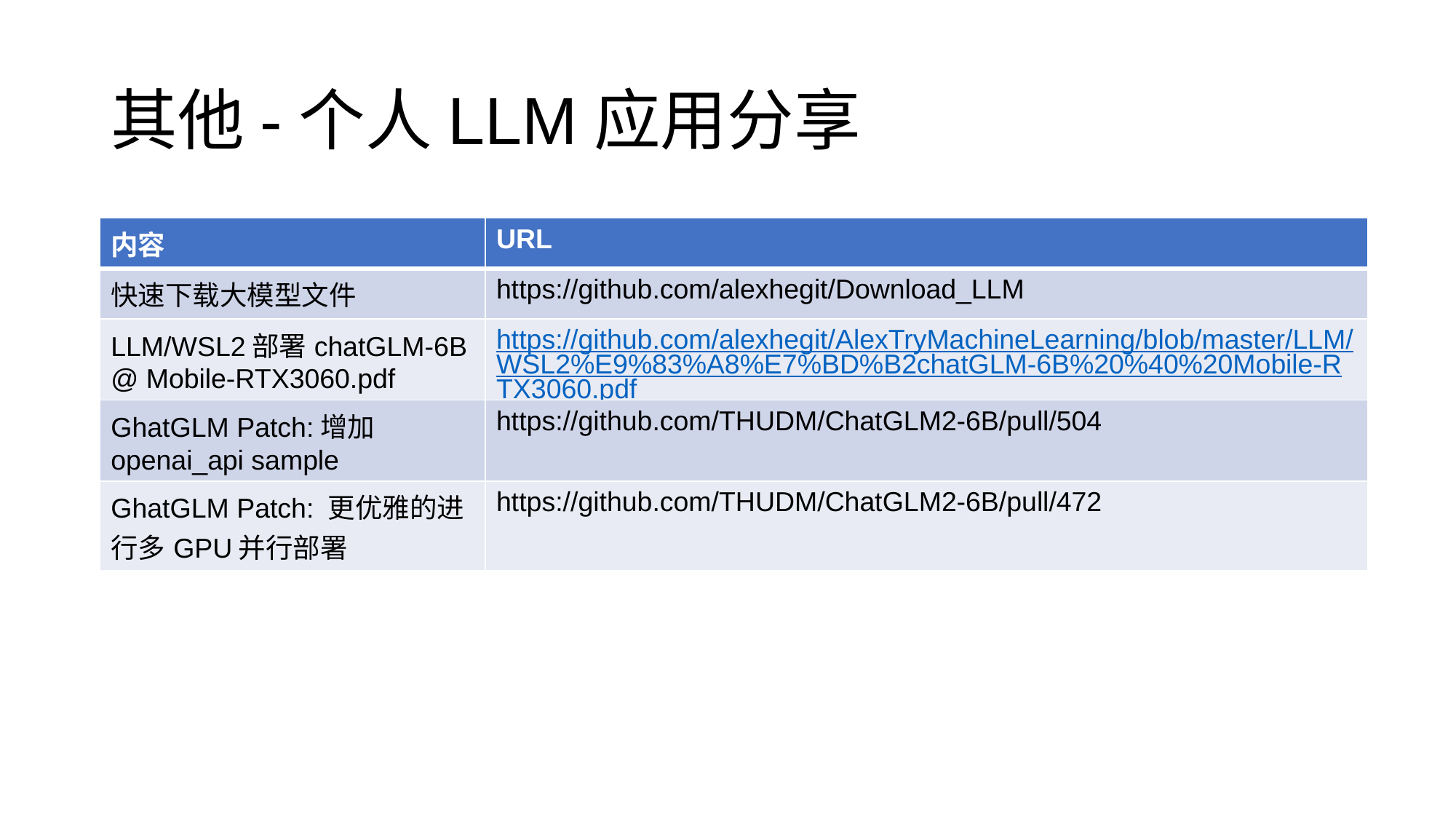

# 其他-个人LLM应用分享
| 内容 | URL |
| --- | --- |
| 快速下载大模型文件 | https://github.com/alexhegit/Download\_LLM |
| LLM/WSL2部署chatGLM-6B @ Mobile-RTX3060.pdf | https://github.com/alexhegit/AlexTryMachineLearning/blob/master/LLM/WSL2%E9%83%A8%E7%BD%B2chatGLM-6B%20%40%20Mobile-RTX3060.pdf |
| GhatGLM Patch:增加openai\_api sample | https://github.com/THUDM/ChatGLM2-6B/pull/504 |
| GhatGLM Patch: 更优雅的进行多GPU并行部署 | https://github.com/THUDM/ChatGLM2-6B/pull/472 |